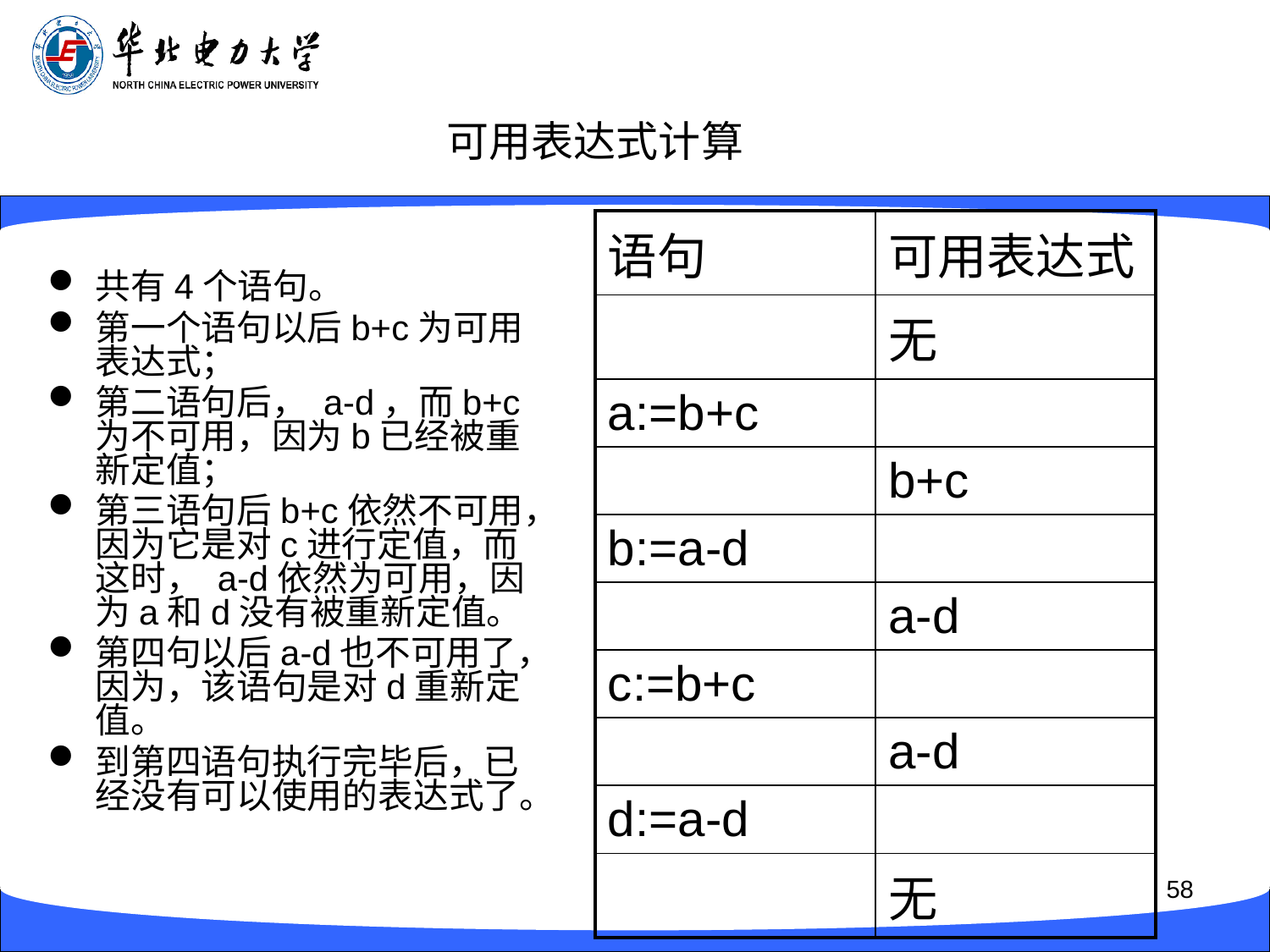

# 可用表达式计算
| 语句 | 可用表达式 |
| --- | --- |
|  | 无 |
| a:=b+c |  |
|  | b+c |
| b:=a-d |  |
|  | a-d |
| c:=b+c |  |
|  | a-d |
| d:=a-d |  |
|  | 无 |
共有4个语句。
第一个语句以后b+c为可用表达式；
第二语句后， a-d，而b+c为不可用，因为b已经被重新定值；
第三语句后b+c依然不可用，因为它是对c进行定值，而这时， a-d依然为可用，因为a和d没有被重新定值。
第四句以后a-d也不可用了，因为，该语句是对d重新定值。
到第四语句执行完毕后，已经没有可以使用的表达式了。
58